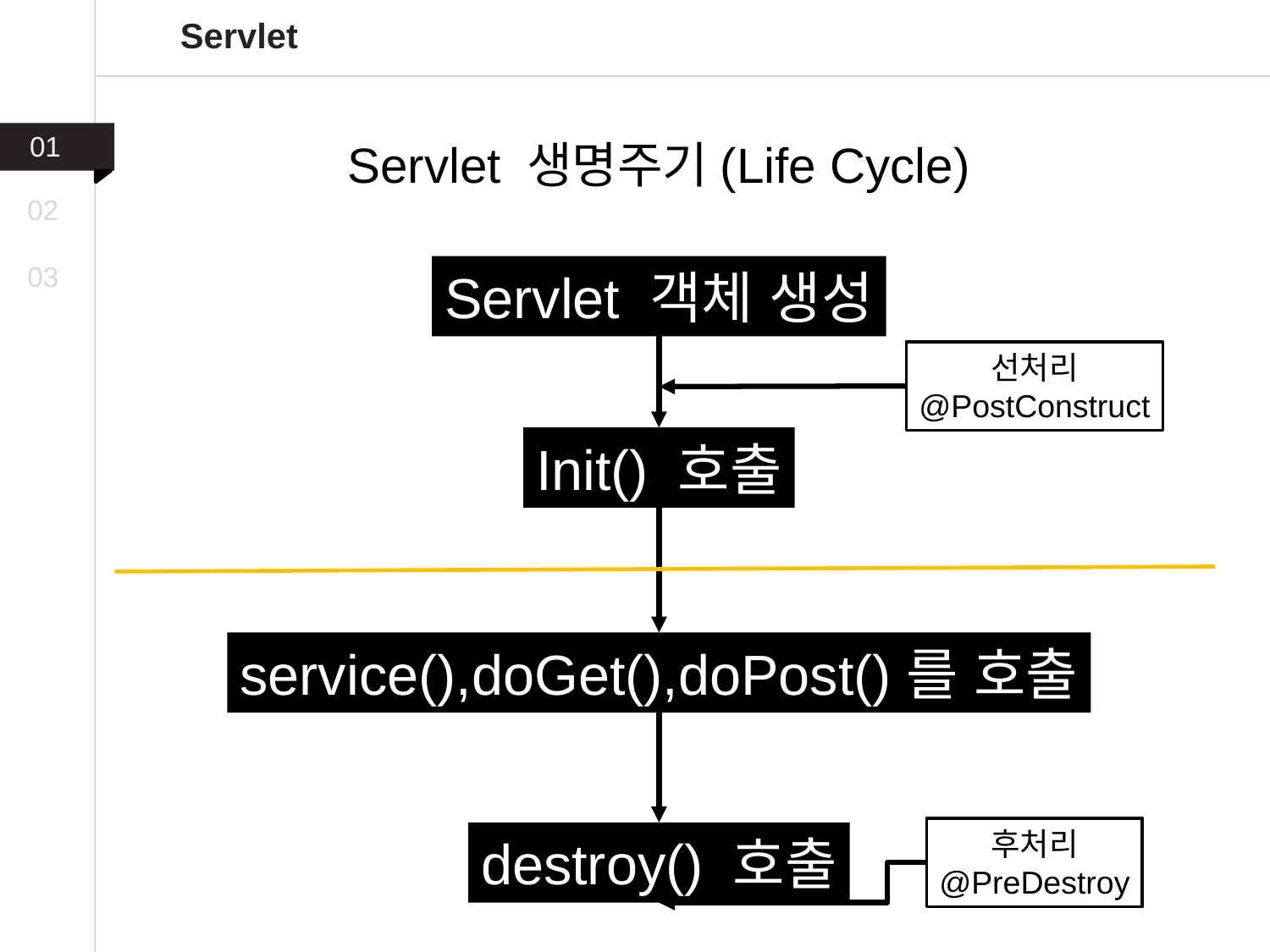

Servlet
01

Servlet 생명주기(Life Cycle)

02
03
Servlet 객체 생성
선처리
@PostConstruct
Init() 호출
service(),doGet(),doPost()를 호출
후처리
@PreDestroy
destroy() 호출